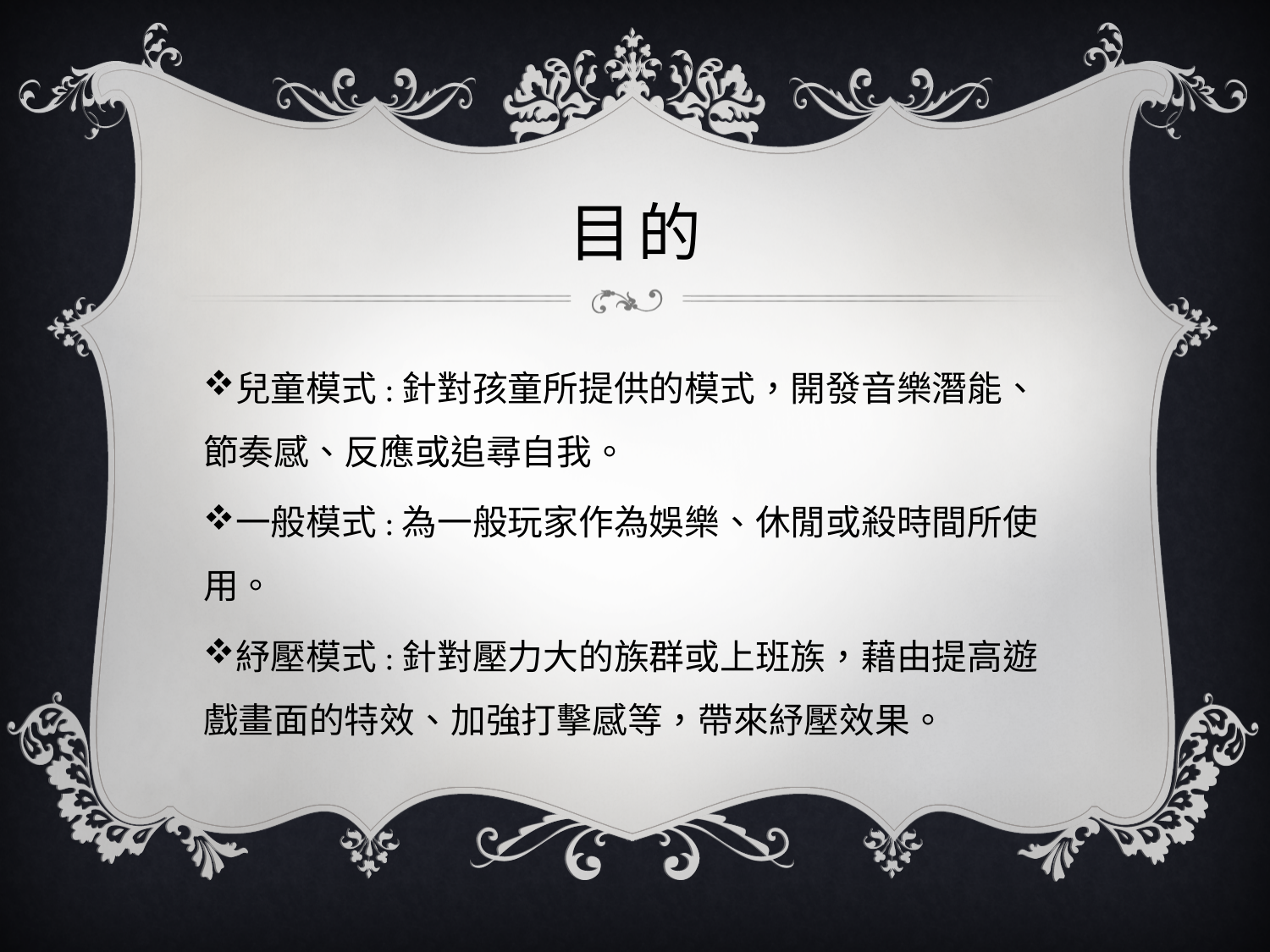

# 目的
兒童模式:針對孩童所提供的模式，開發音樂潛能、節奏感、反應或追尋自我。
一般模式:為一般玩家作為娛樂、休閒或殺時間所使用。
紓壓模式:針對壓力大的族群或上班族，藉由提高遊戲畫面的特效、加強打擊感等，帶來紓壓效果。